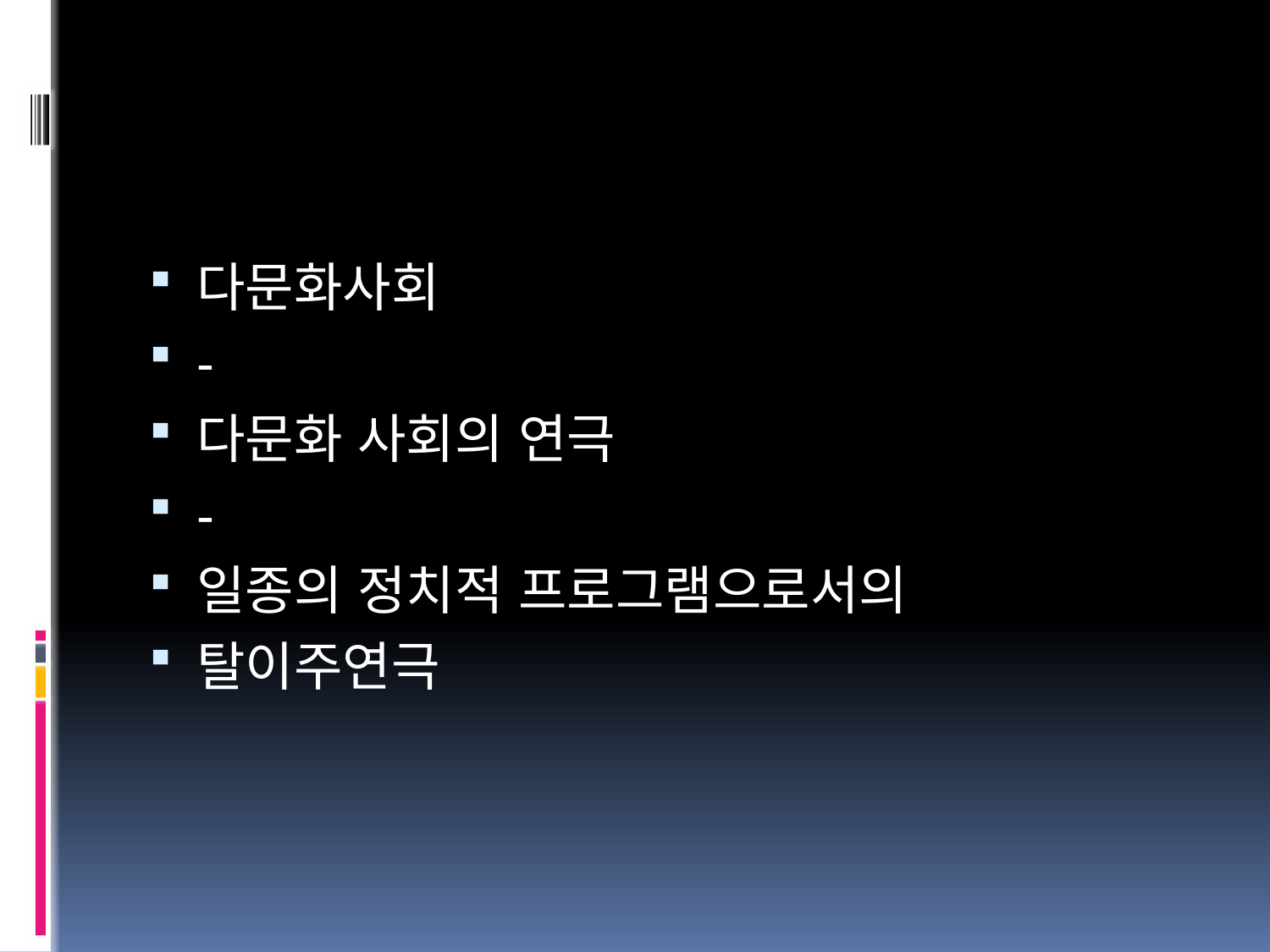

#
다문화사회
-
다문화 사회의 연극
-
일종의 정치적 프로그램으로서의
탈이주연극